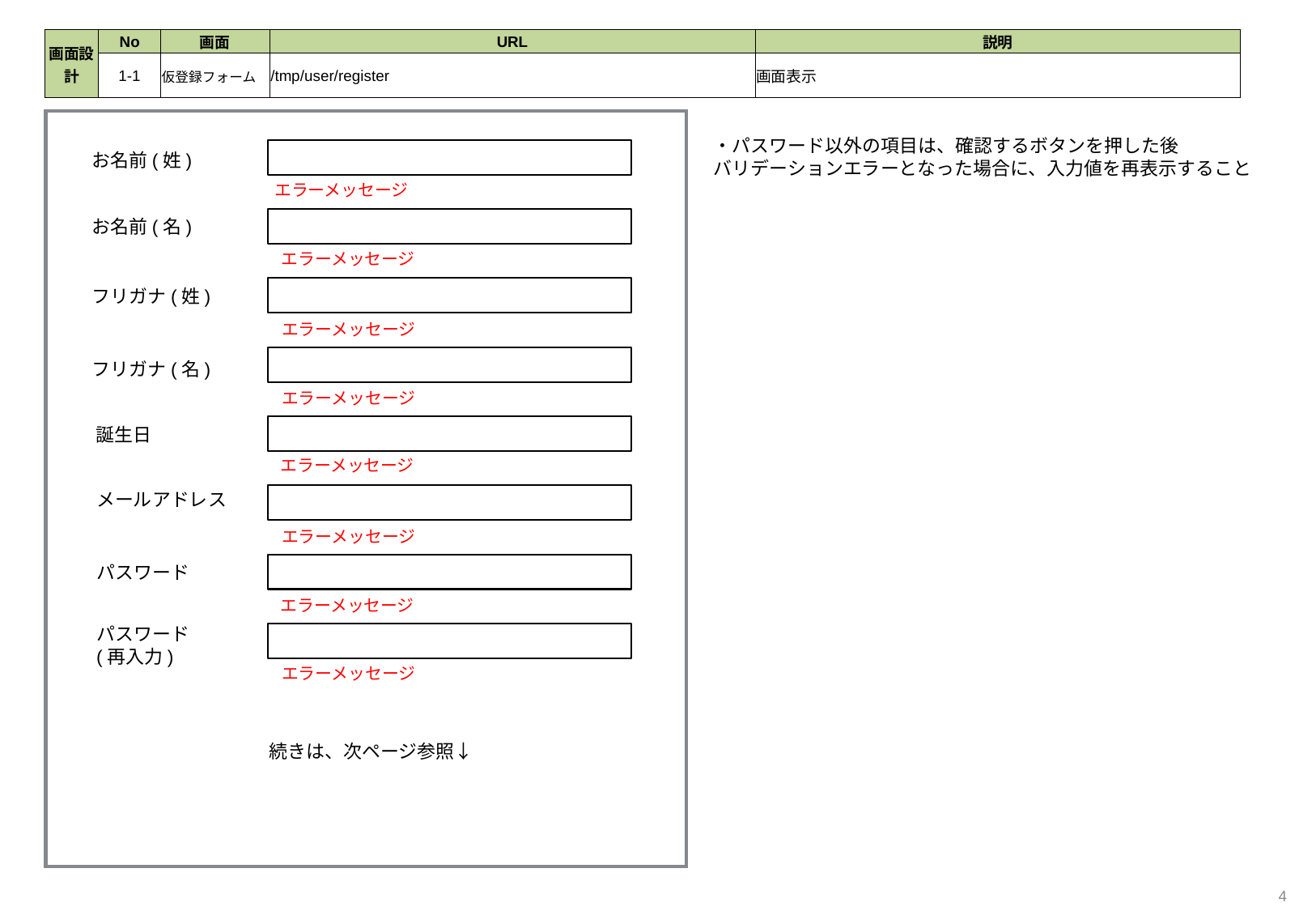

| 画面設計 | No | 画面 | URL | 説明 |
| --- | --- | --- | --- | --- |
|  | 1-1 | 仮登録フォーム | /tmp/user/register | 画面表示 |

・パスワード以外の項目は、確認するボタンを押した後
バリデーションエラーとなった場合に、入力値を再表示すること

お名前(姓)
エラーメッセージ
お名前(名)

エラーメッセージ

フリガナ(姓)
エラーメッセージ

フリガナ(名)
エラーメッセージ

誕生日
エラーメッセージ
メールアドレス

エラーメッセージ

パスワード
エラーメッセージ
パスワード
(再入力)

エラーメッセージ
続きは、次ページ参照↓
4